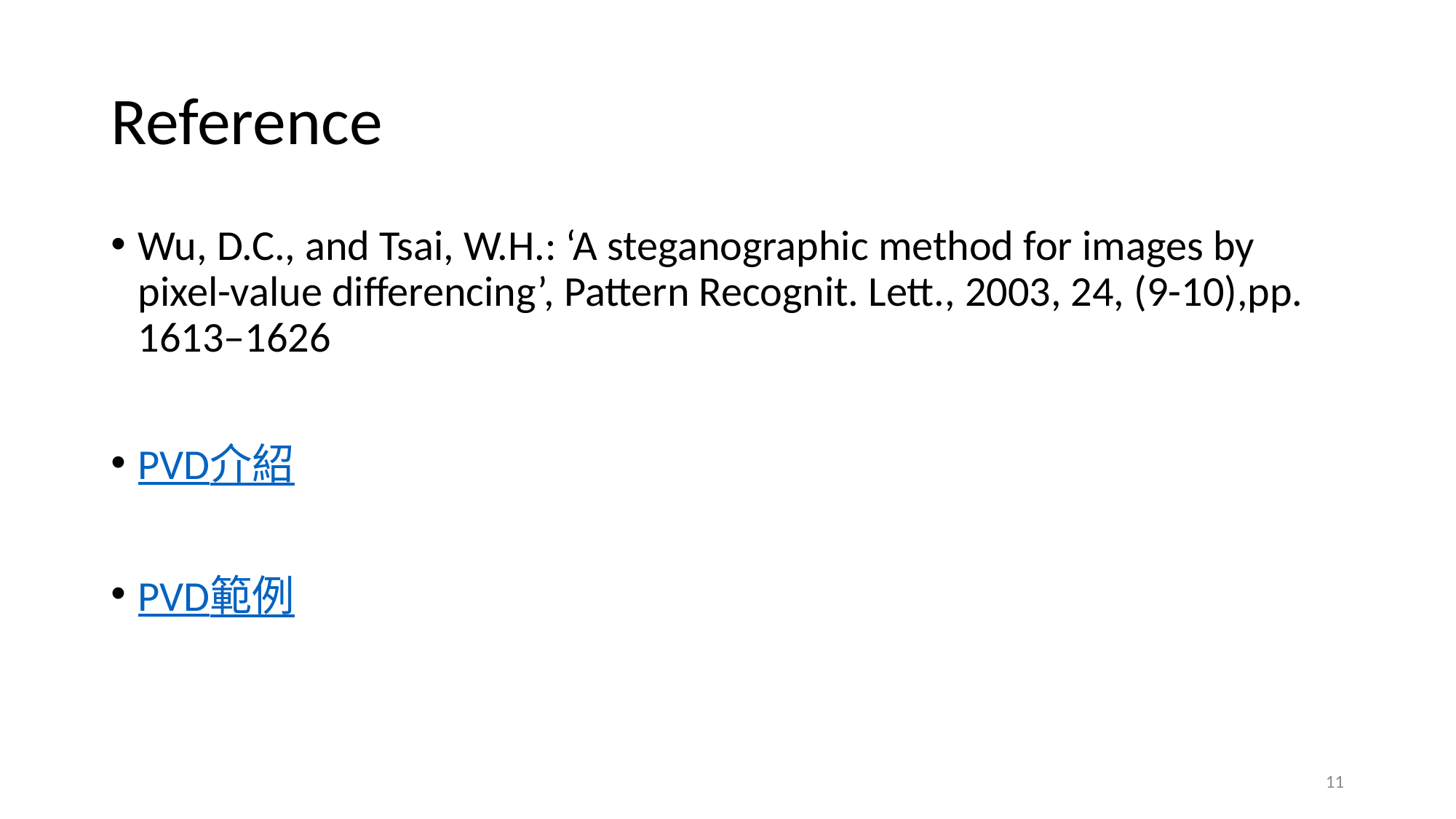

# Reference
Wu, D.C., and Tsai, W.H.: ‘A steganographic method for images by pixel-value differencing’, Pattern Recognit. Lett., 2003, 24, (9-10),pp. 1613–1626

PVD介紹

PVD範例
11